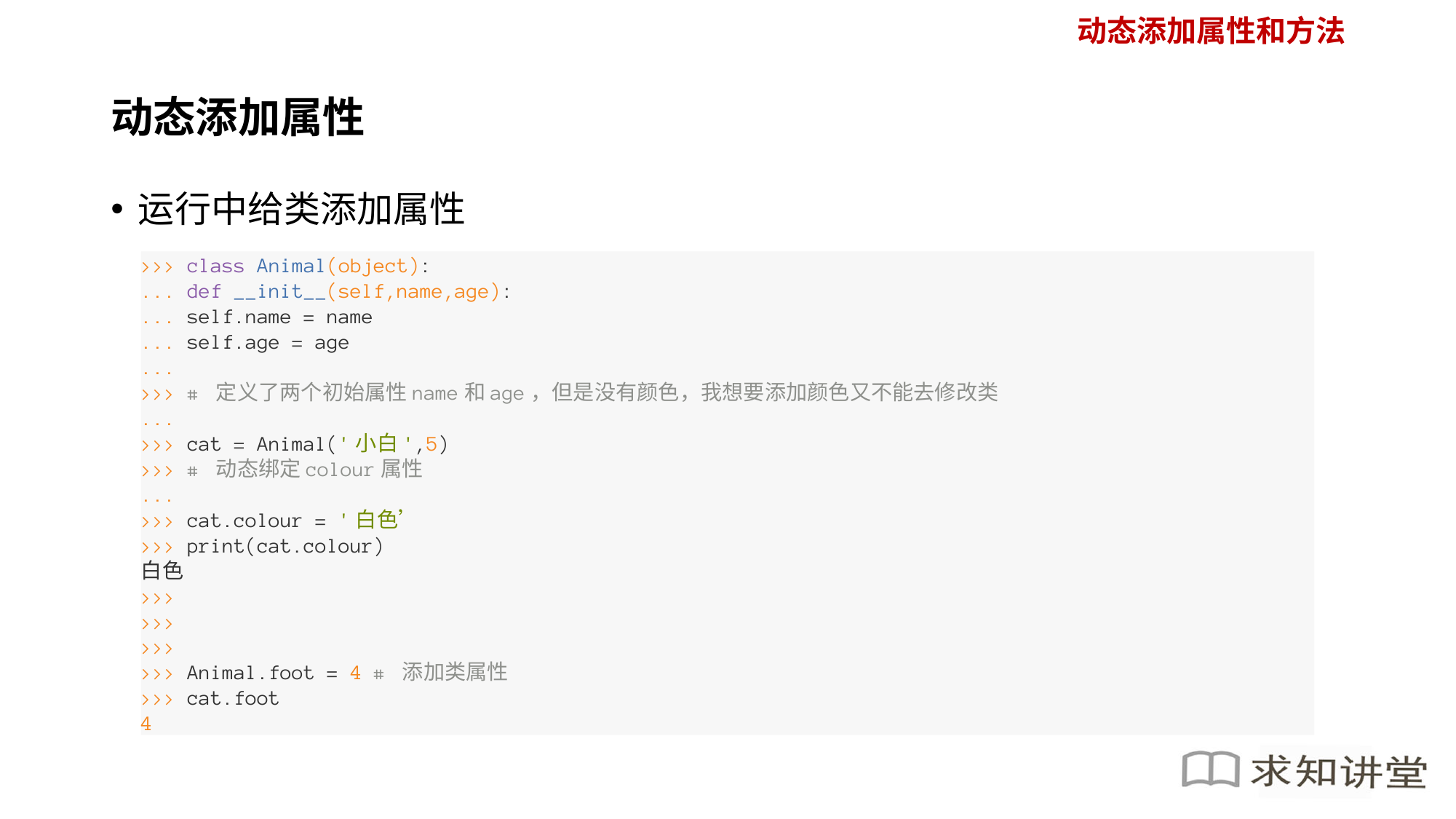

动态添加属性和方法
# 动态添加属性
运行中给类添加属性
>>> class Animal(object):
... def __init__(self,name,age):
... self.name = name
... self.age = age
...
>>> # 定义了两个初始属性name和age，但是没有颜色，我想要添加颜色又不能去修改类
...
>>> cat = Animal('小白',5)
>>> # 动态绑定colour属性
...
>>> cat.colour = '白色’
>>> print(cat.colour)
白色
>>>
>>>
>>>
>>> Animal.foot = 4 # 添加类属性
>>> cat.foot
4